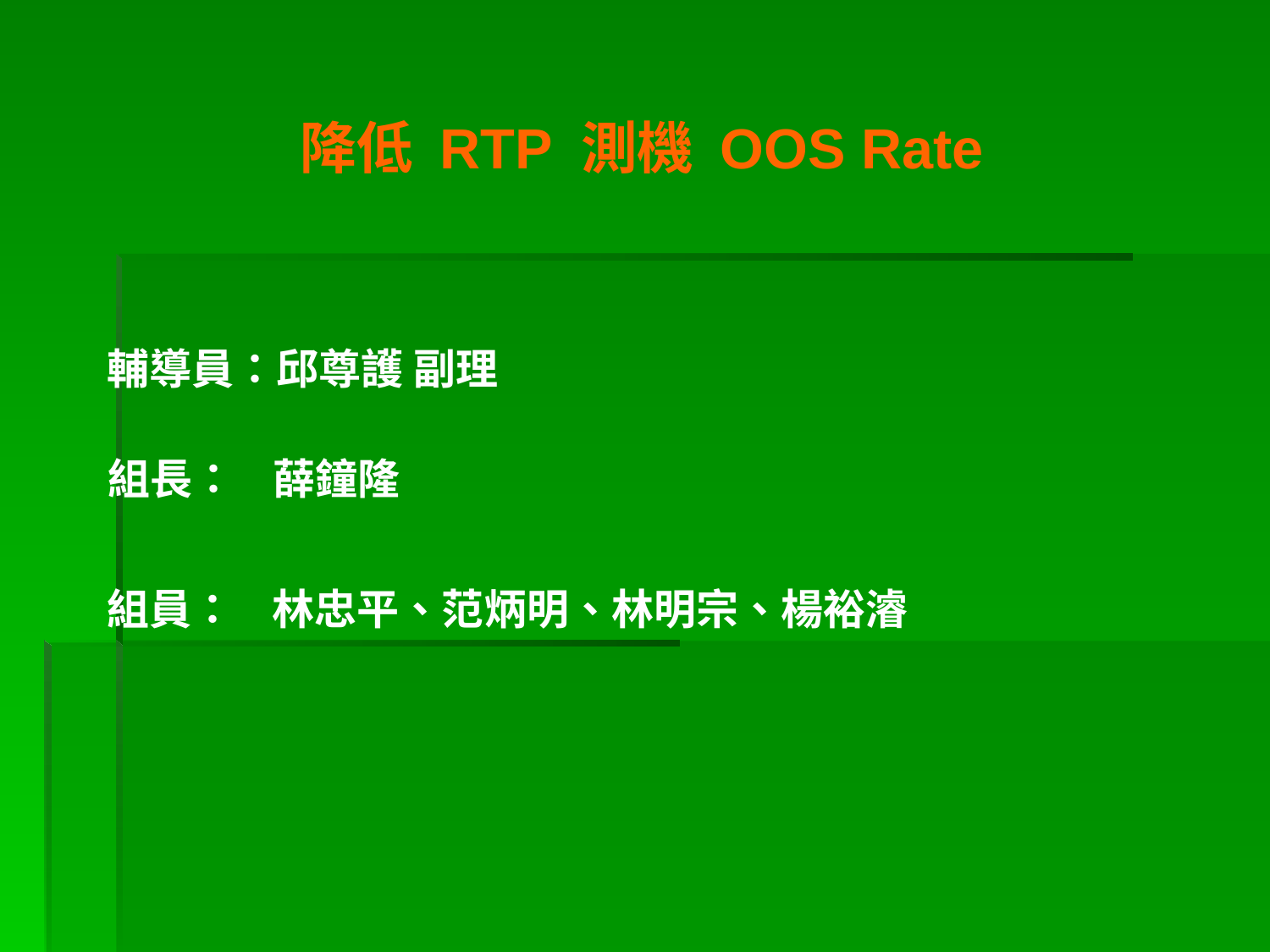

降低 RTP 測機 OOS Rate
輔導員：邱尊護 副理
組長：    薛鐘隆
組員：    林忠平、范炳明、林明宗、楊裕濬